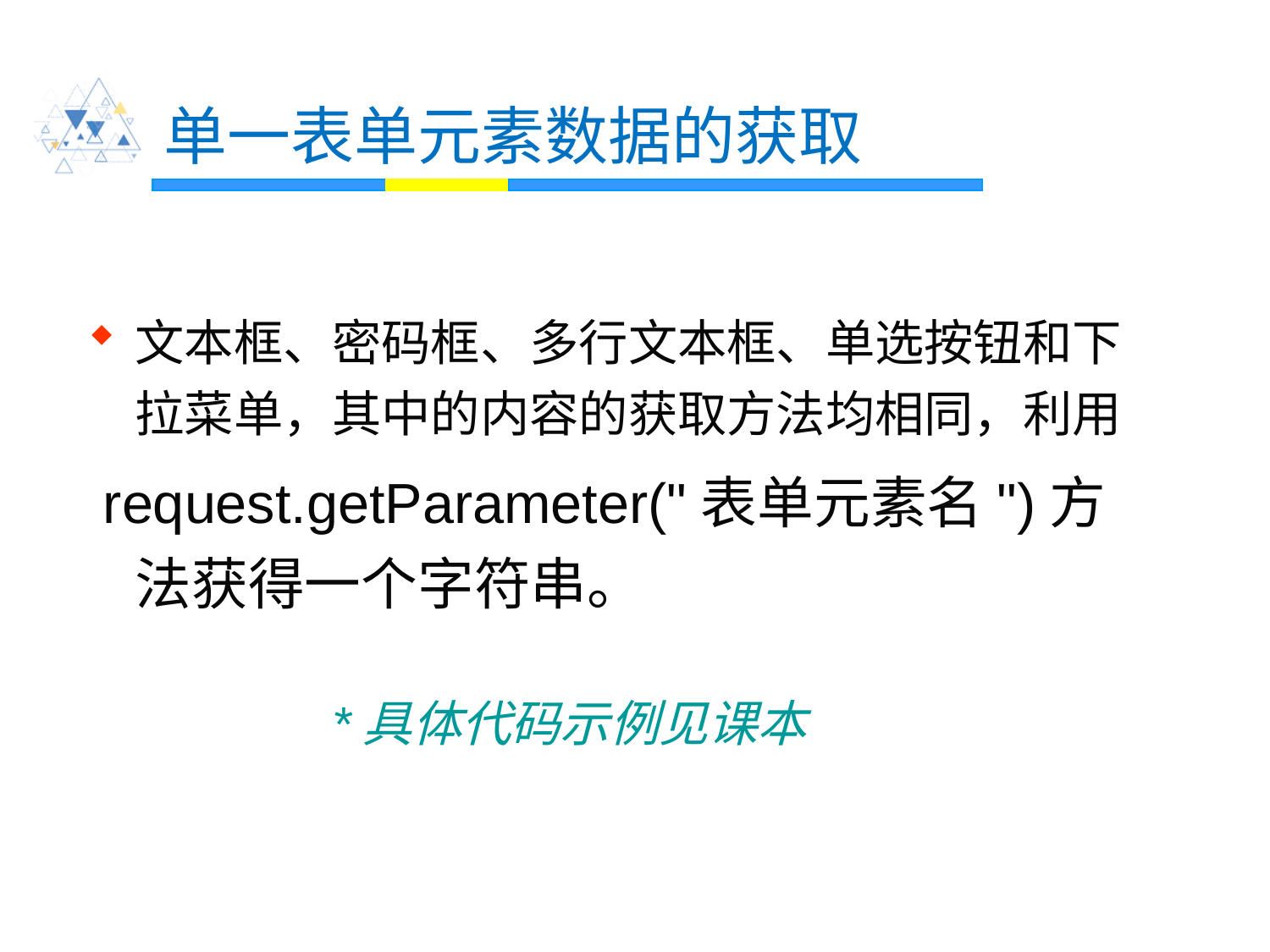

# 单一表单元素数据的获取

文本框、密码框、多行文本框、单选按钮和下拉菜单，其中的内容的获取方法均相同，利用
 request.getParameter("表单元素名")方法获得一个字符串。
*具体代码示例见课本